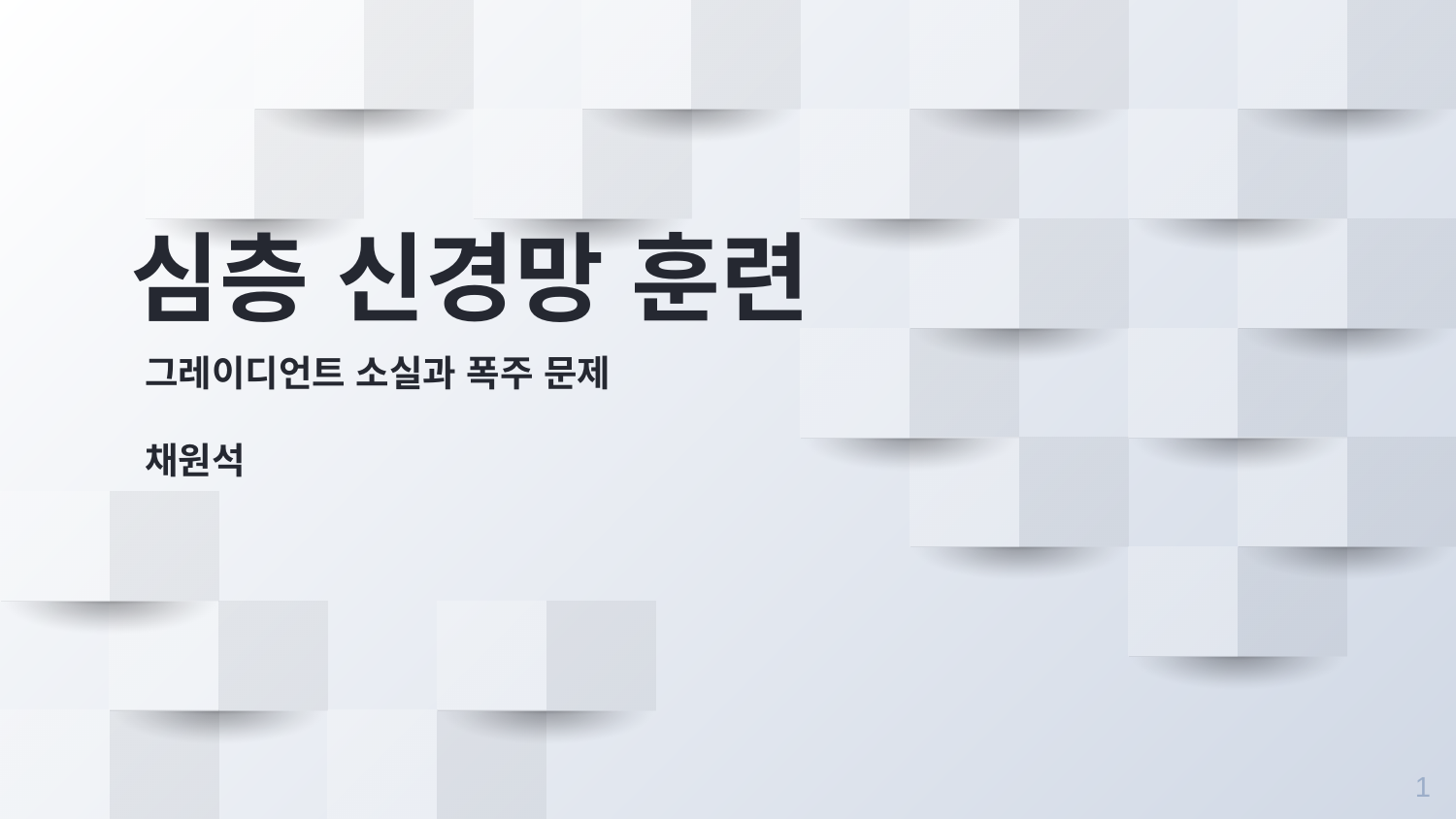

# 심층 신경망 훈련
그레이디언트 소실과 폭주 문제

채원석
1